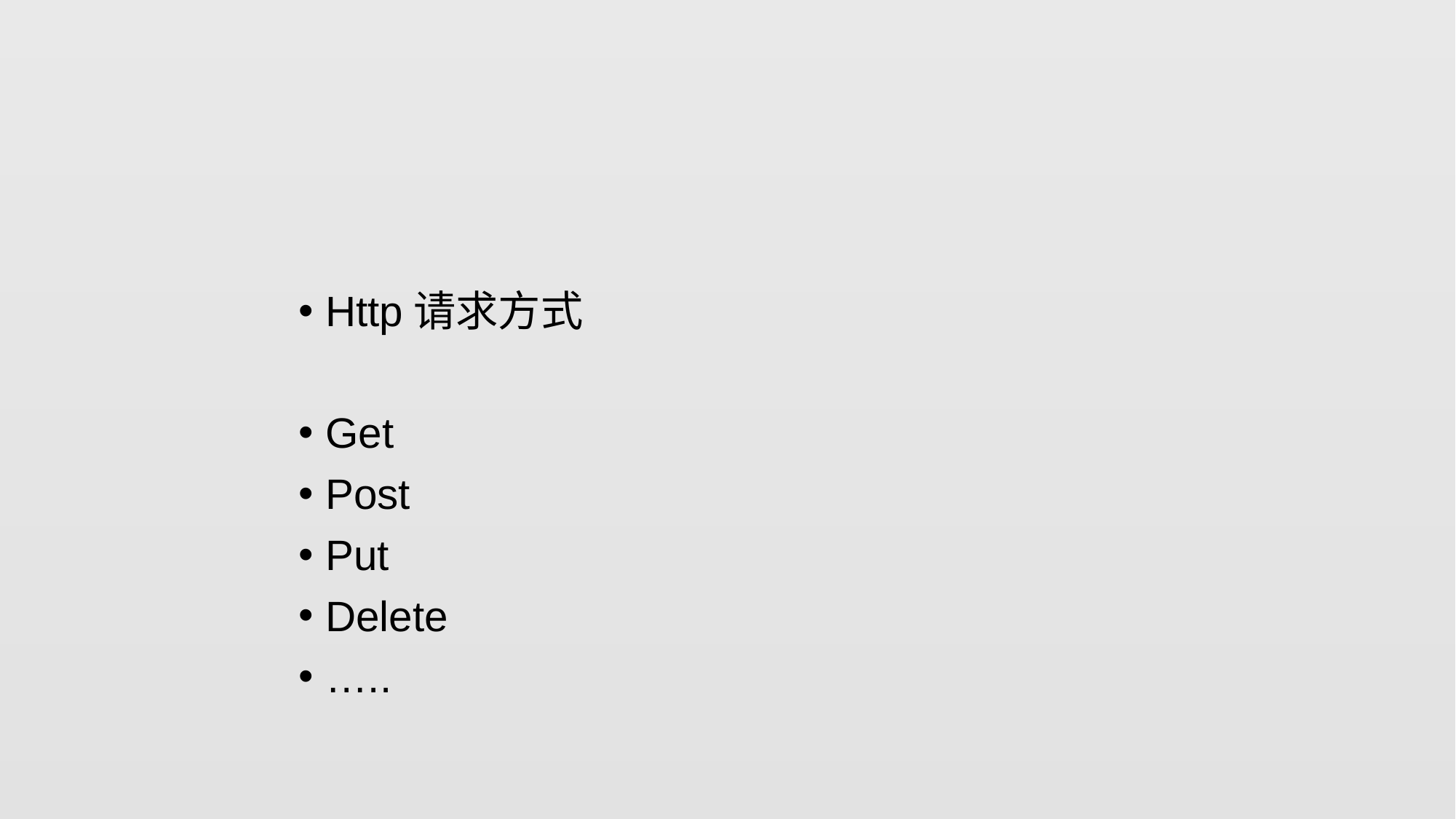

#
Http请求方式

Get
Post
Put
Delete
…..